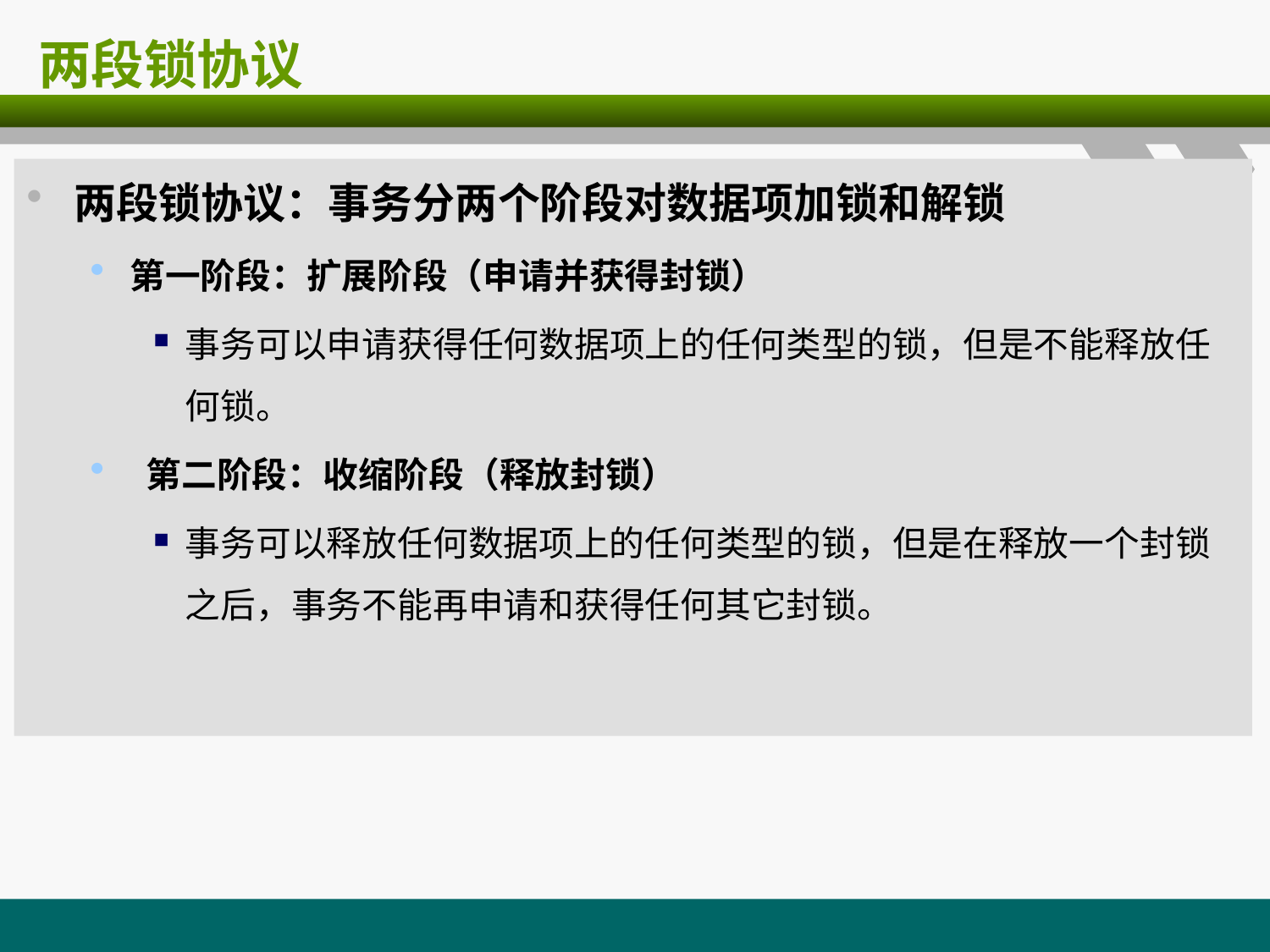

# 两段锁协议
两段锁协议：事务分两个阶段对数据项加锁和解锁
第一阶段：扩展阶段（申请并获得封锁）
事务可以申请获得任何数据项上的任何类型的锁，但是不能释放任何锁。
 第二阶段：收缩阶段（释放封锁）
事务可以释放任何数据项上的任何类型的锁，但是在释放一个封锁之后，事务不能再申请和获得任何其它封锁。